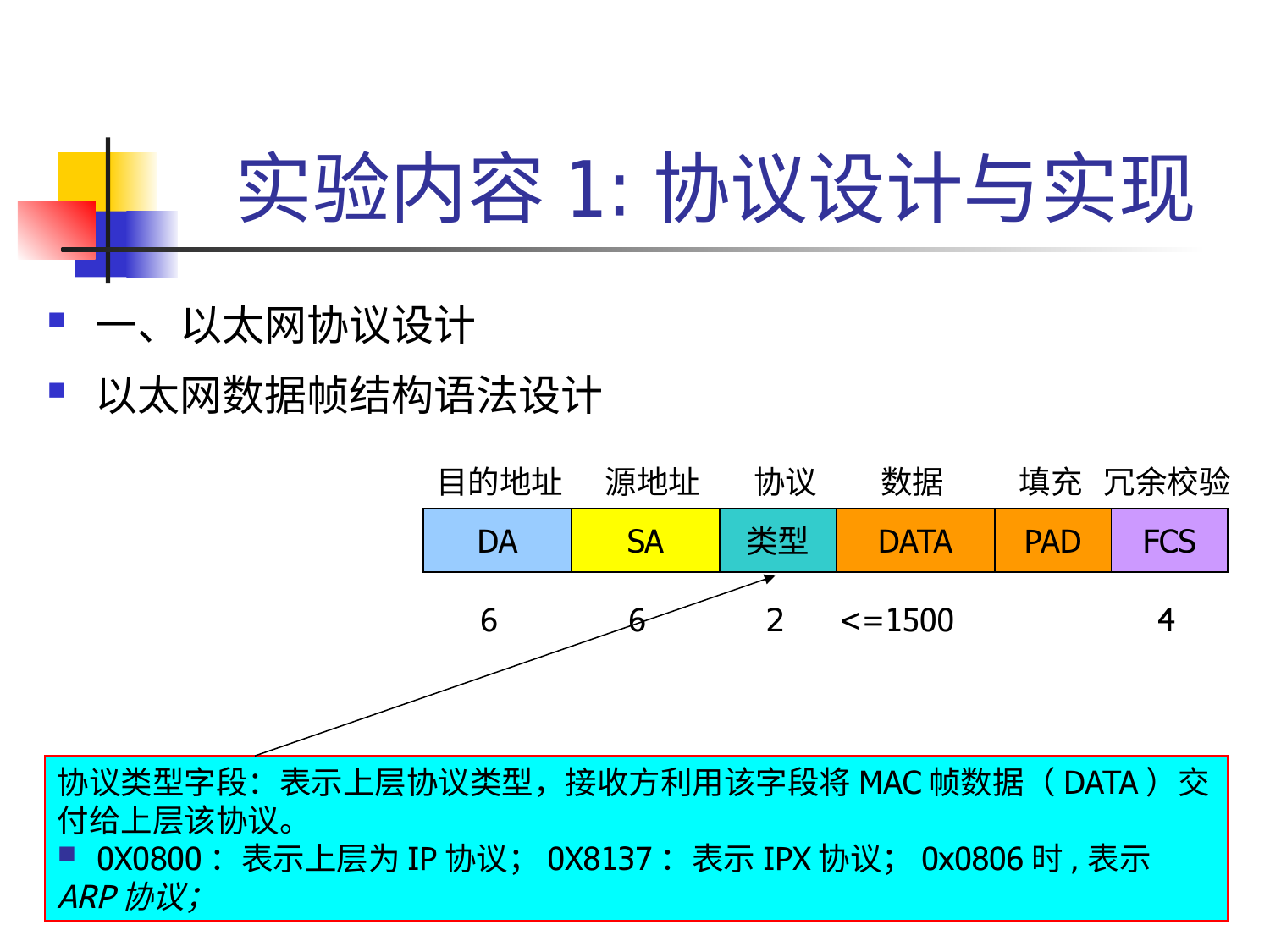

# 实验内容1:协议设计与实现
一、以太网协议设计
以太网数据帧结构语法设计

目的地址
源地址
协议
数据
填充
冗余校验
DA
SA
类型
DATA
PAD
FCS

6
6
2
<=1500
4
协议类型字段：表示上层协议类型，接收方利用该字段将MAC帧数据（DATA）交付给上层该协议。
  0X0800：表示上层为IP协议；0X8137：表示IPX协议；0x0806时,表示ARP协议；